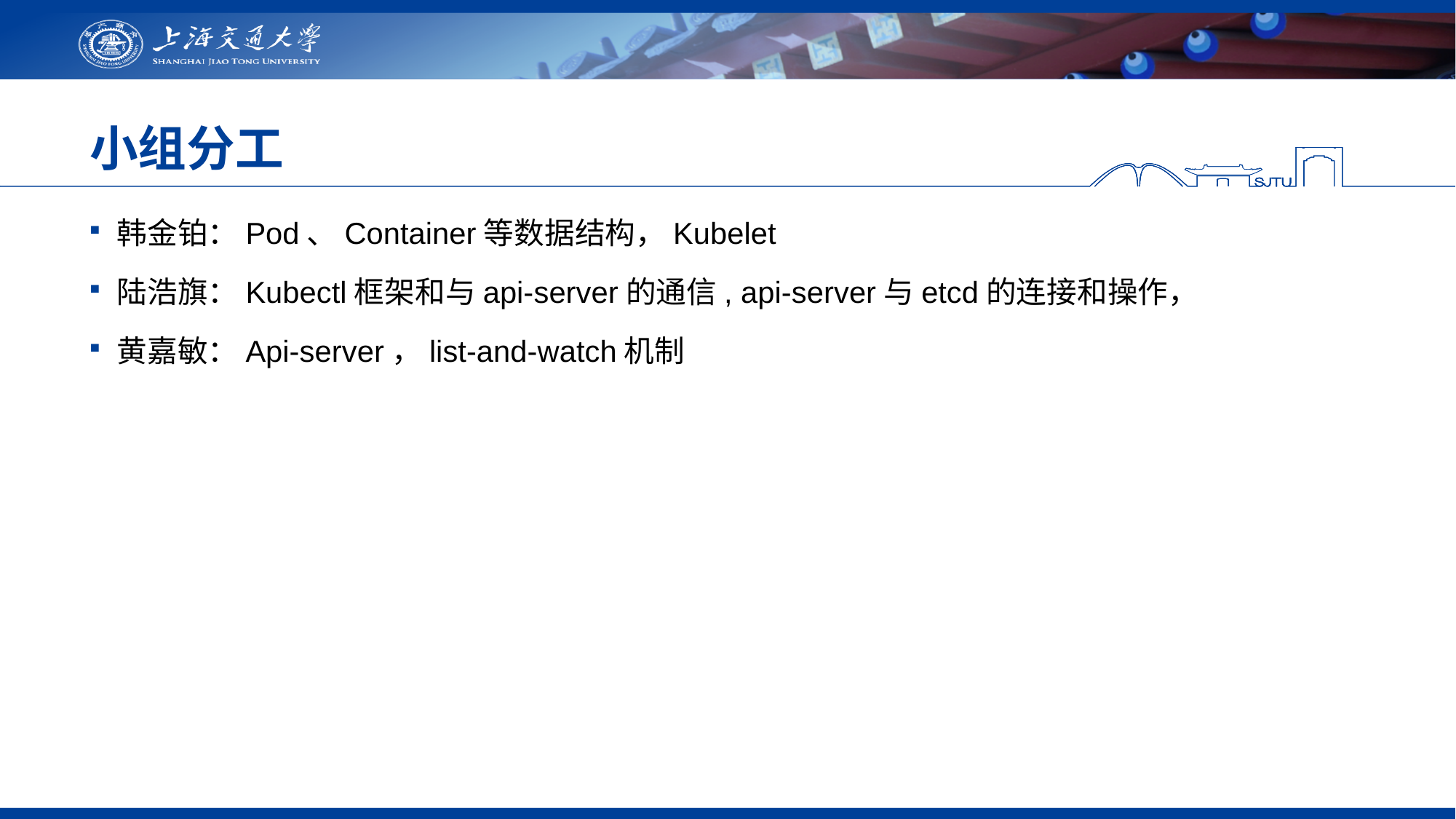

# 小组分工
韩金铂：Pod、Container等数据结构，Kubelet
陆浩旗：Kubectl框架和与api-server的通信, api-server与etcd的连接和操作，
黄嘉敏：Api-server，list-and-watch机制